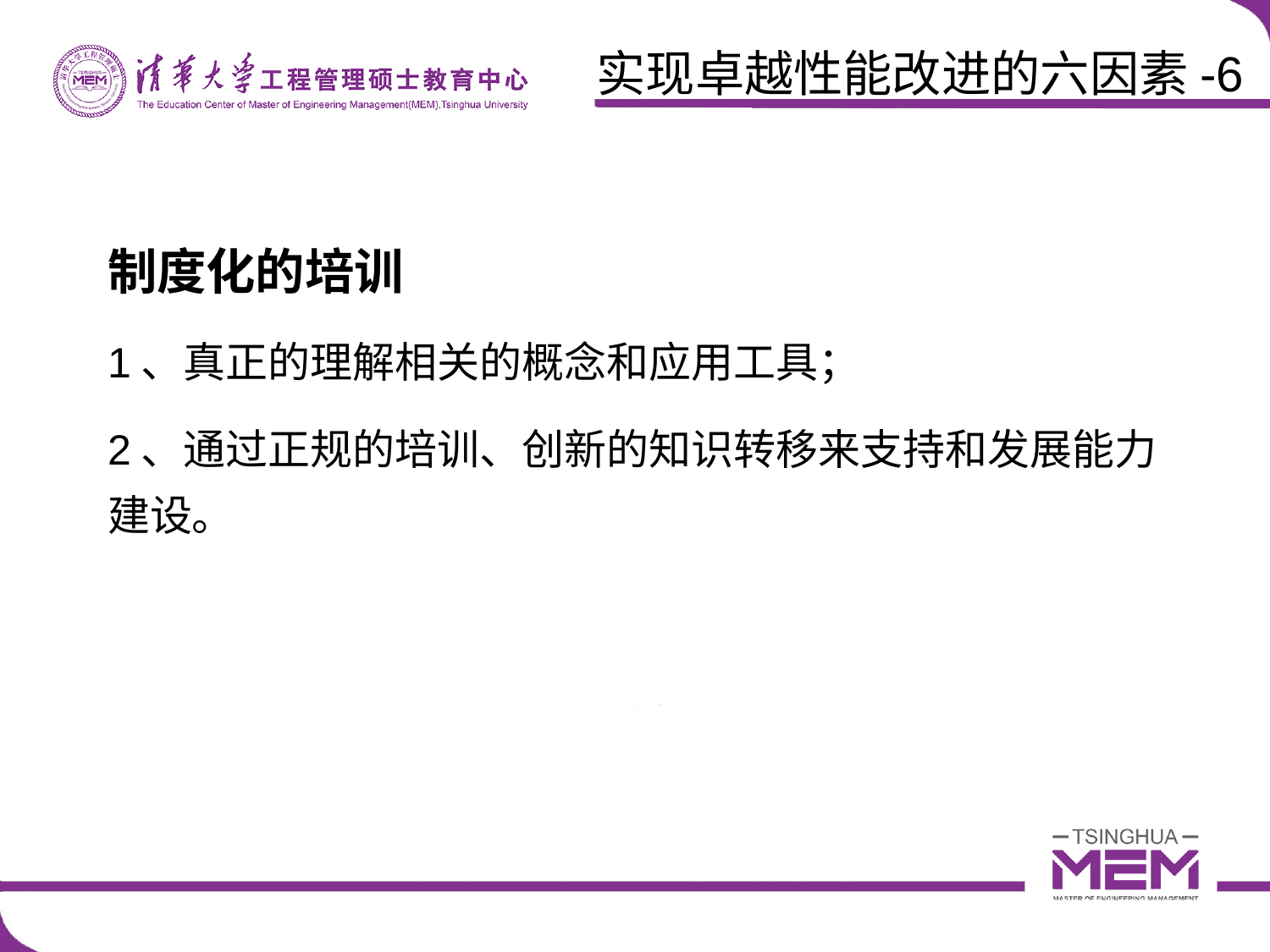

实现卓越性能改进的六因素-6
制度化的培训
1、真正的理解相关的概念和应用工具；
2、通过正规的培训、创新的知识转移来支持和发展能力建设。